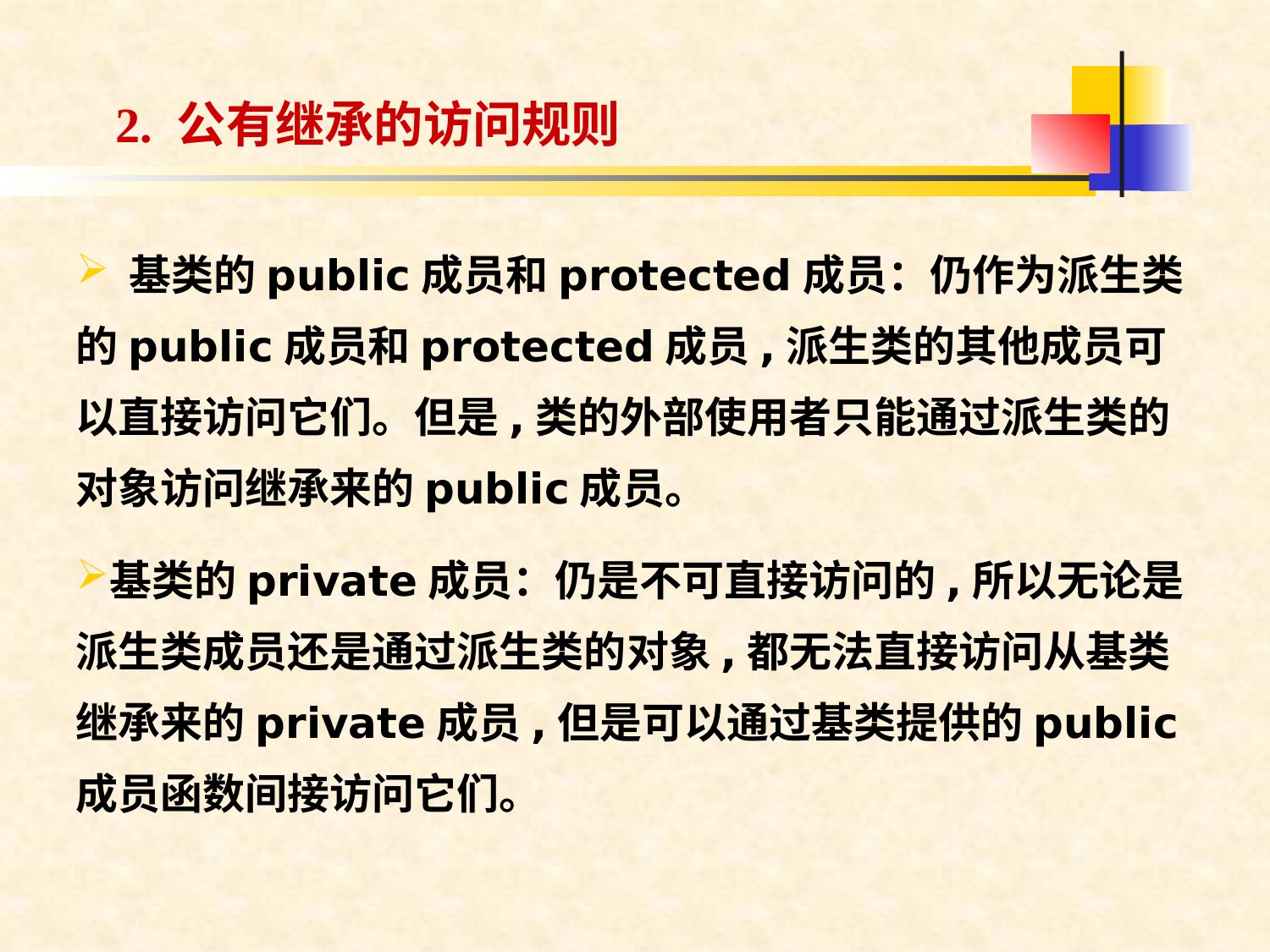

2. 公有继承的访问规则
 基类的public成员和protected成员：仍作为派生类的public成员和protected成员,派生类的其他成员可以直接访问它们。但是,类的外部使用者只能通过派生类的对象访问继承来的public成员。
基类的private成员：仍是不可直接访问的,所以无论是派生类成员还是通过派生类的对象,都无法直接访问从基类继承来的private成员,但是可以通过基类提供的public成员函数间接访问它们。